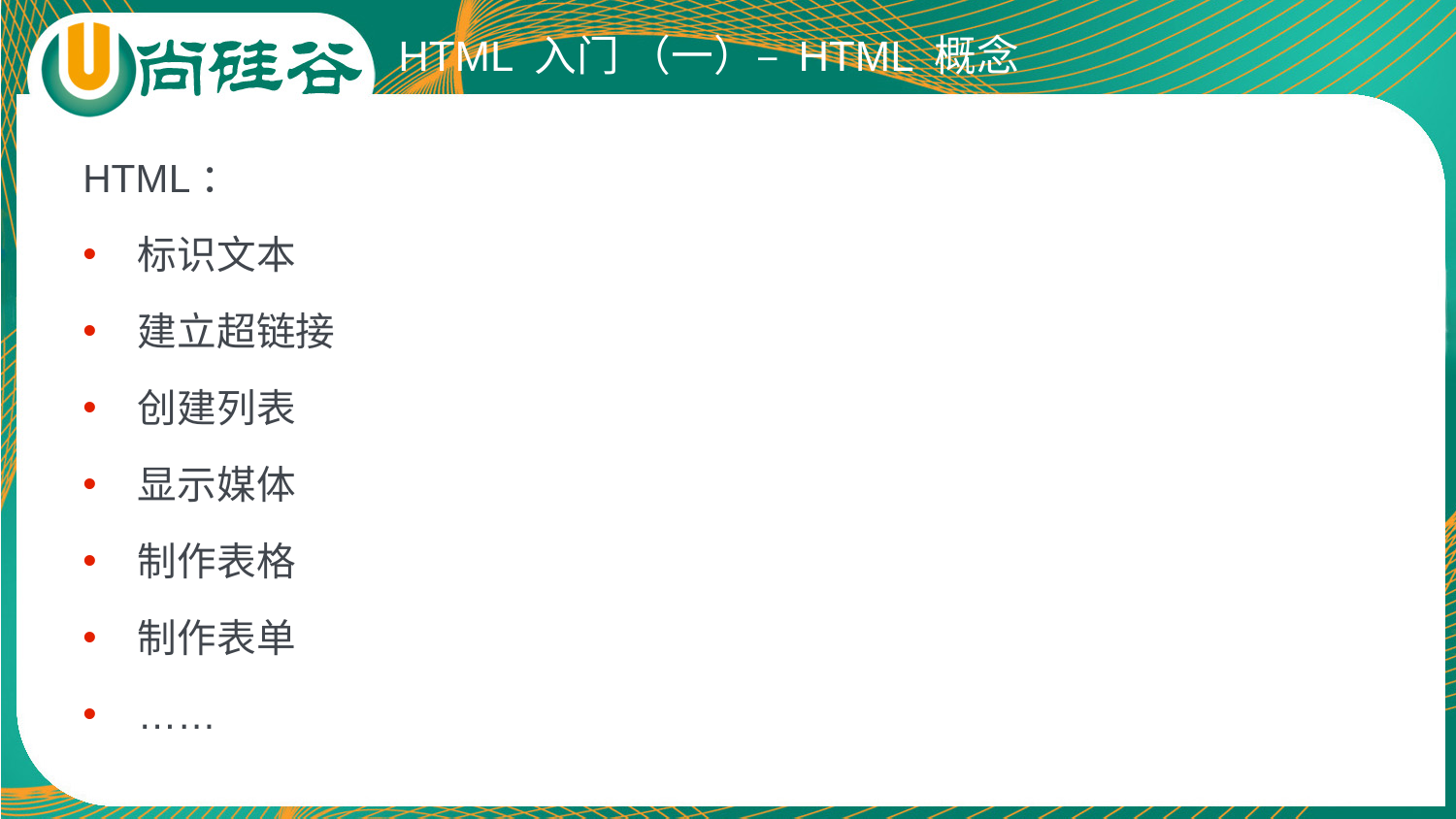

# HTML 入门 （一）– HTML 概念
HTML：
标识文本
建立超链接
创建列表
显示媒体
制作表格
制作表单
……